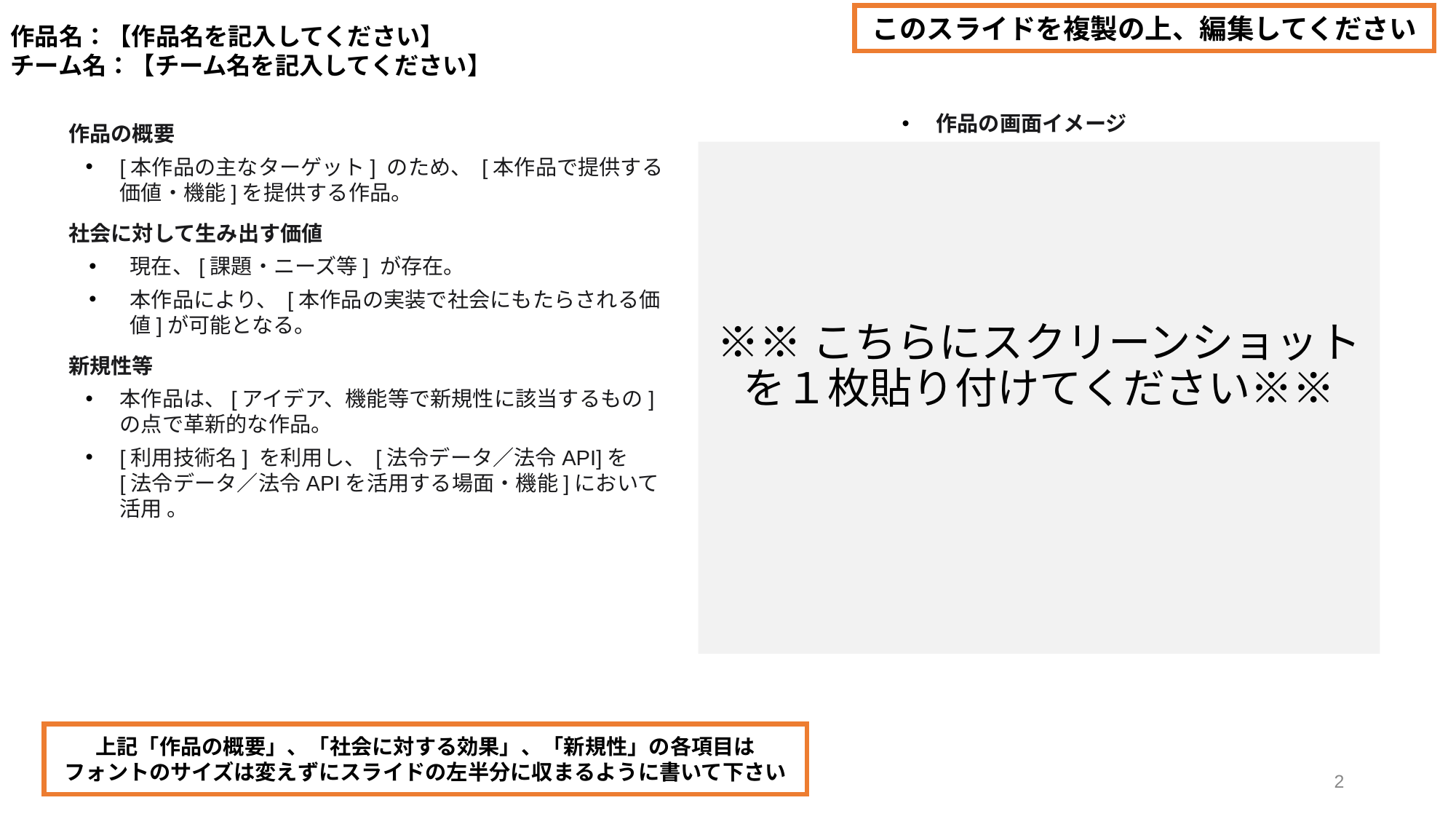

このスライドを複製の上、編集してください
作品名：【作品名を記入してください】
チーム名：【チーム名を記入してください】
作品の画面イメージ
作品の概要
[本作品の主なターゲット] のため、 [本作品で提供する価値・機能]を提供する作品。
社会に対して生み出す価値
現在、[課題・ニーズ等] が存在。
本作品により、 [本作品の実装で社会にもたらされる価値]が可能となる。
新規性等
本作品は、[アイデア、機能等で新規性に該当するもの]の点で革新的な作品。
[利用技術名] を利用し、 [法令データ／法令API]を[法令データ／法令APIを活用する場面・機能]において活用 。

※※こちらにスクリーンショットを１枚貼り付けてください※※

上記「作品の概要」、「社会に対する効果」、「新規性」の各項目は
フォントのサイズは変えずにスライドの左半分に収まるように書いて下さい
2